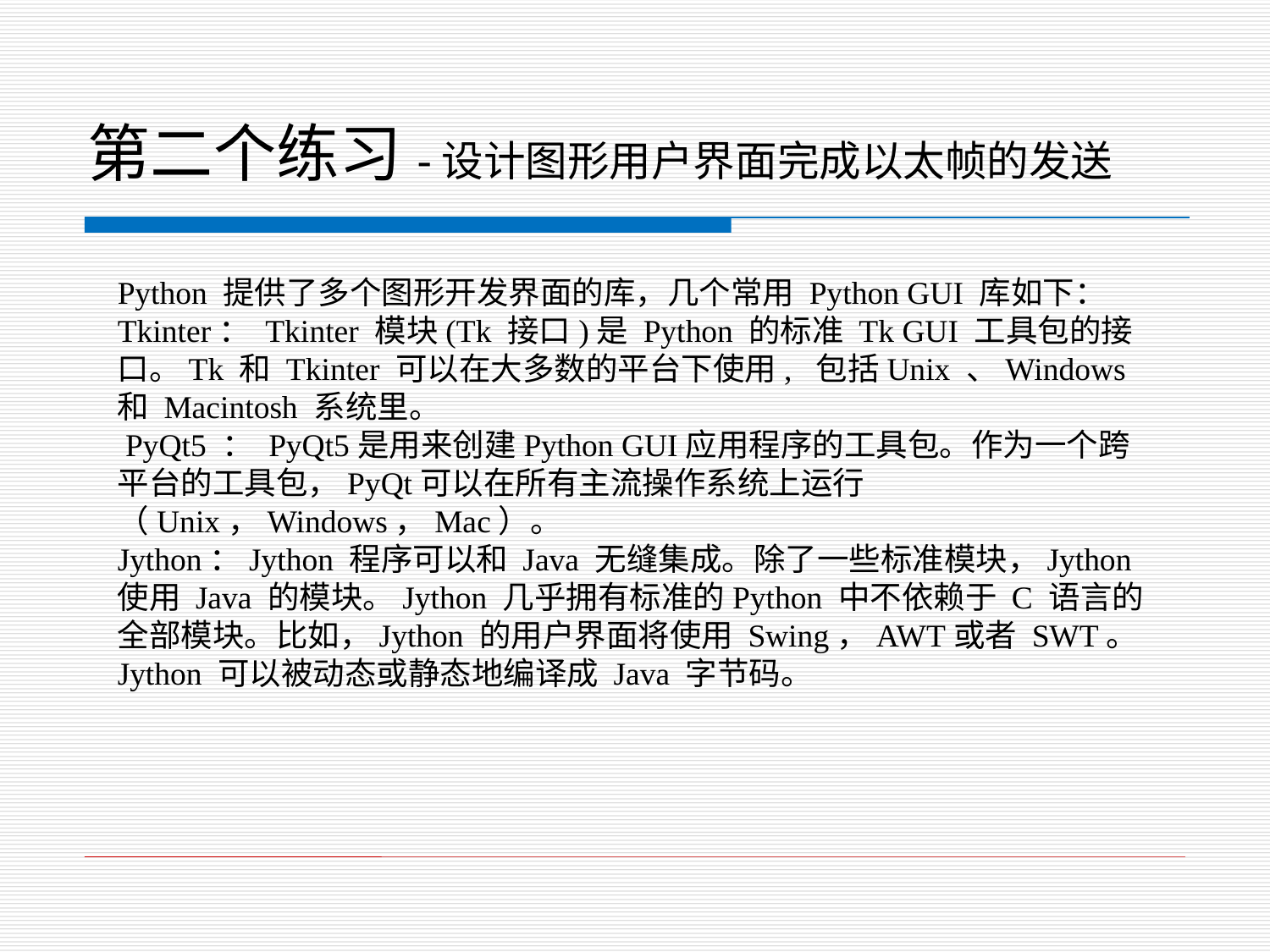

# 第二个练习-设计图形用户界面完成以太帧的发送
Python 提供了多个图形开发界面的库，几个常用 Python GUI 库如下：
Tkinter： Tkinter 模块(Tk 接口)是 Python 的标准 Tk GUI 工具包的接口。Tk 和 Tkinter 可以在大多数的平台下使用,  包括Unix 、Windows 和 Macintosh 系统里。
 PyQt5 ： PyQt5是用来创建Python GUI应用程序的工具包。作为一个跨平台的工具包，PyQt可以在所有主流操作系统上运行（Unix，Windows，Mac）。
Jython：Jython 程序可以和 Java 无缝集成。除了一些标准模块，Jython 使用 Java 的模块。Jython 几乎拥有标准的Python 中不依赖于 C 语言的全部模块。比如，Jython 的用户界面将使用 Swing，AWT或者 SWT。Jython 可以被动态或静态地编译成 Java 字节码。